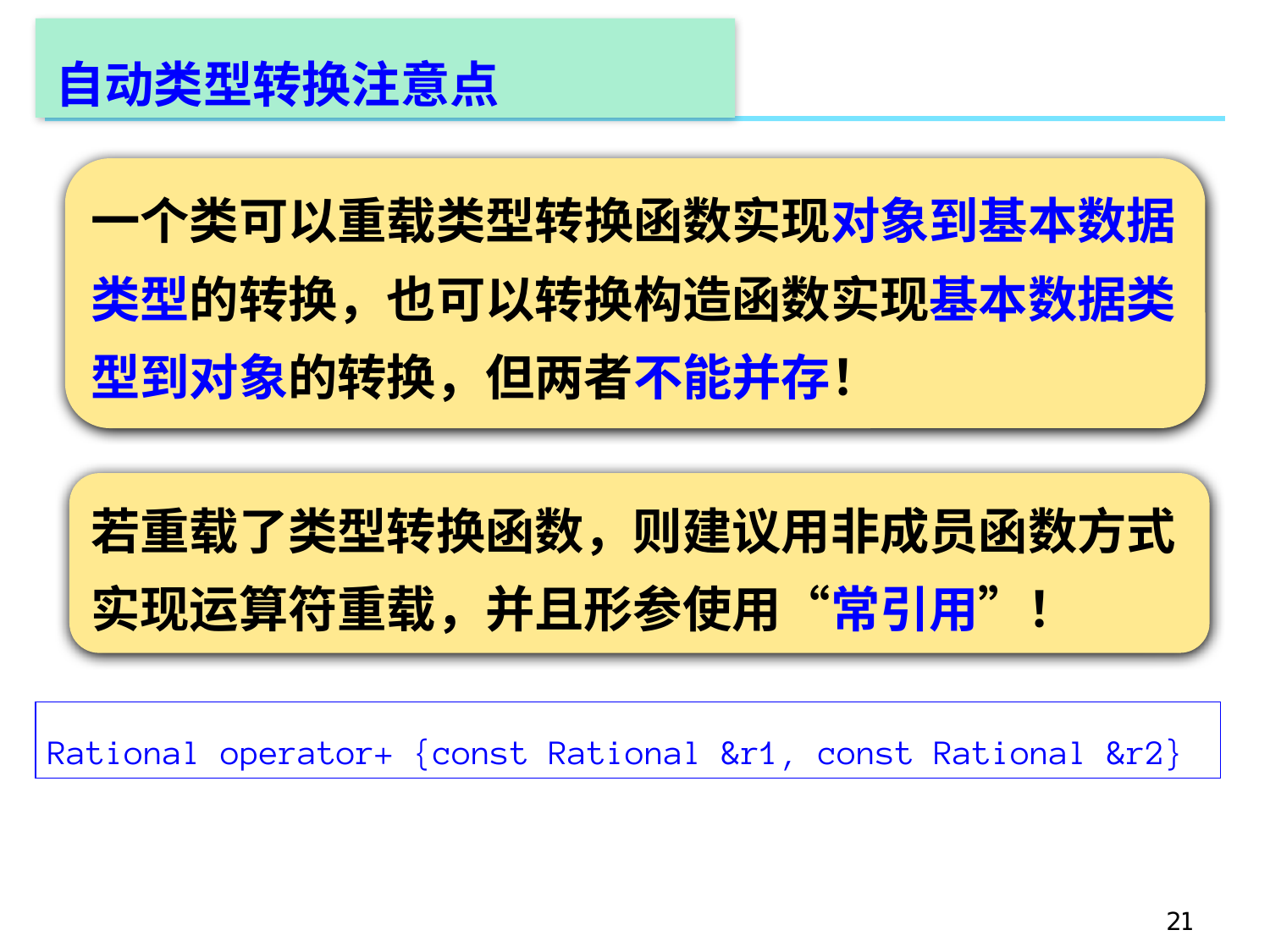

# 自动类型转换注意点
一个类可以重载类型转换函数实现对象到基本数据
类型的转换，也可以转换构造函数实现基本数据类
型到对象的转换，但两者不能并存！
若重载了类型转换函数，则建议用非成员函数方式
实现运算符重载，并且形参使用“常引用”！
Rational operator+ {const Rational &r1, const Rational &r2}
21